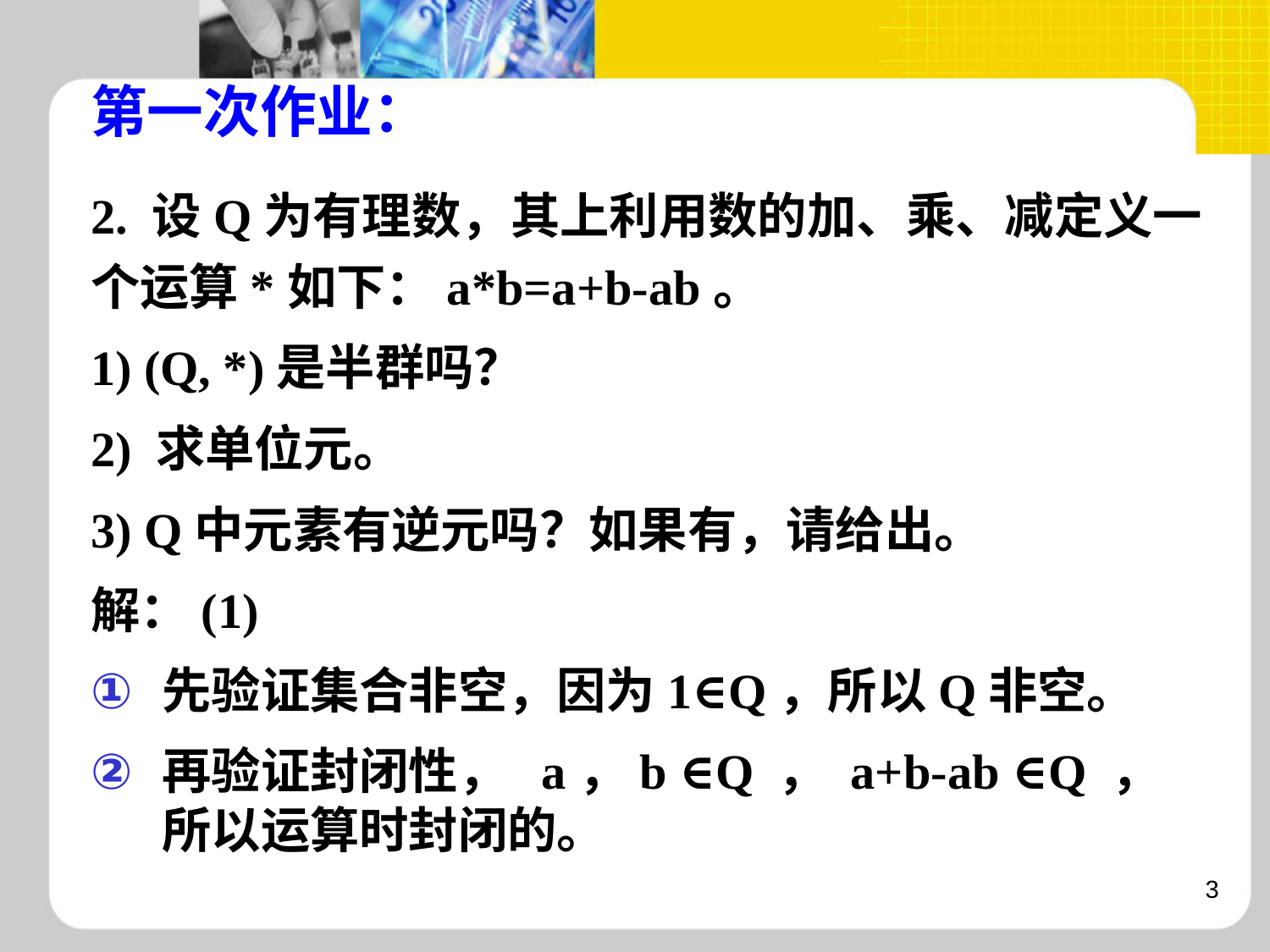

# 第一次作业：
2. 设Q为有理数，其上利用数的加、乘、减定义一个运算*如下：a*b=a+b-ab。
1) (Q, *)是半群吗？
2) 求单位元。
3) Q中元素有逆元吗？如果有，请给出。
解：(1)
先验证集合非空，因为1∈Q，所以Q非空。
再验证封闭性，  a，b ∈Q ， a+b-ab ∈Q ，所以运算时封闭的。

3